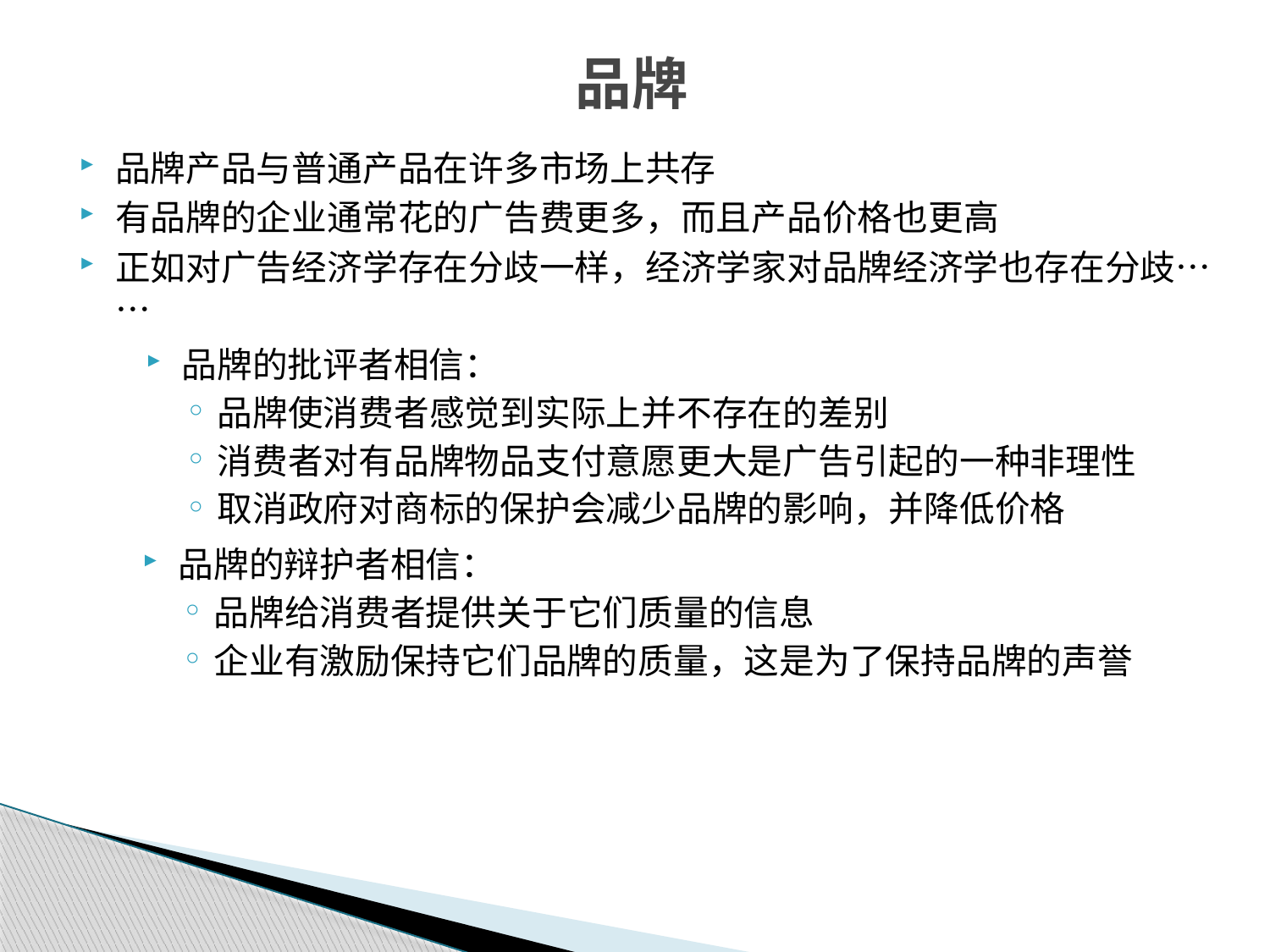

品牌
品牌产品与普通产品在许多市场上共存
有品牌的企业通常花的广告费更多，而且产品价格也更高
正如对广告经济学存在分歧一样，经济学家对品牌经济学也存在分歧……
品牌的批评者相信：
品牌使消费者感觉到实际上并不存在的差别
消费者对有品牌物品支付意愿更大是广告引起的一种非理性
取消政府对商标的保护会减少品牌的影响，并降低价格
品牌的辩护者相信：
品牌给消费者提供关于它们质量的信息
企业有激励保持它们品牌的质量，这是为了保持品牌的声誉